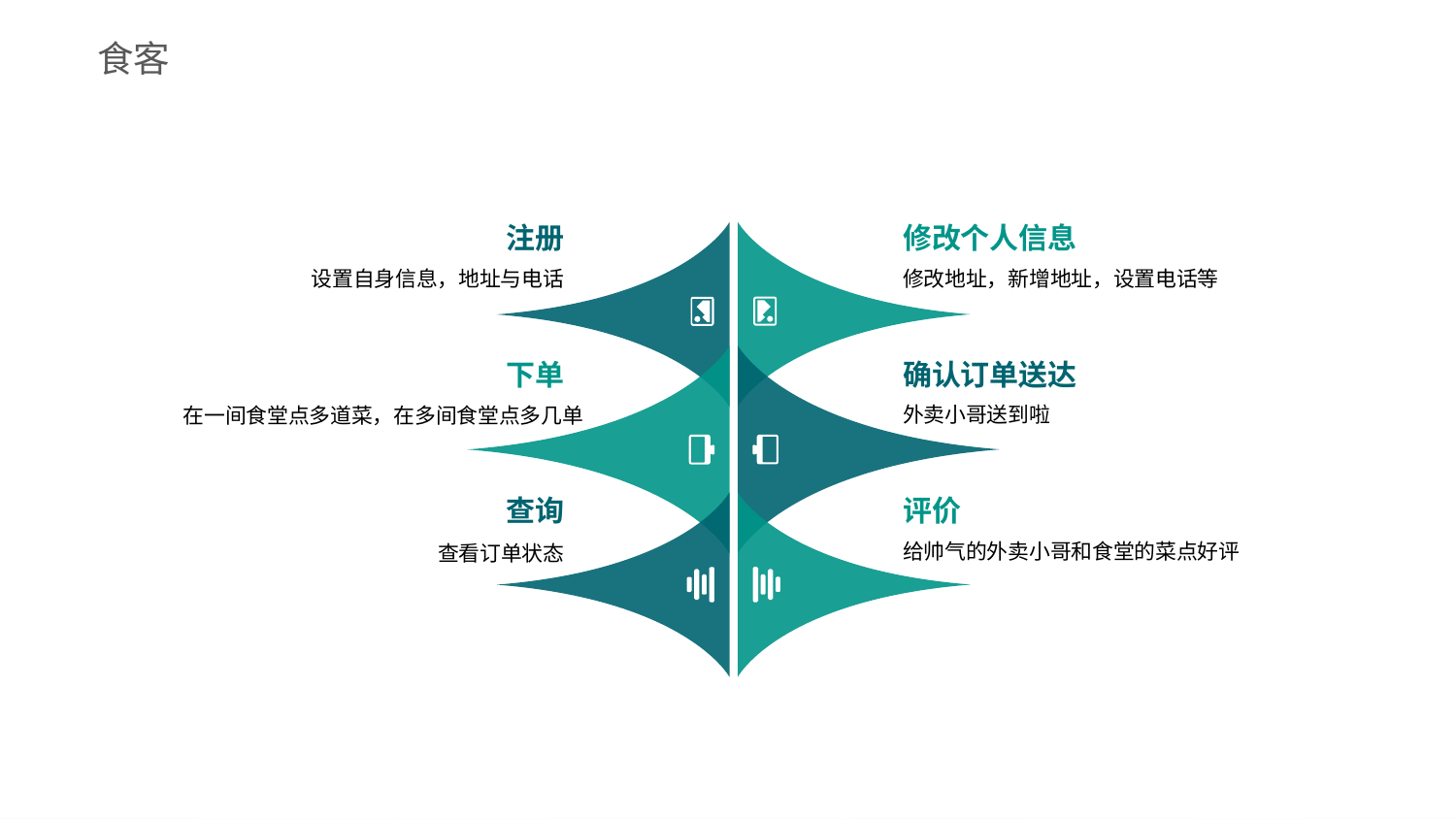

食客

注册
设置自身信息，地址与电话
修改个人信息
修改地址，新增地址，设置电话等

下单
在一间食堂点多道菜，在多间食堂点多几单
确认订单送达
外卖小哥送到啦

查看订单状态

查询
评价
给帅气的外卖小哥和食堂的菜点好评